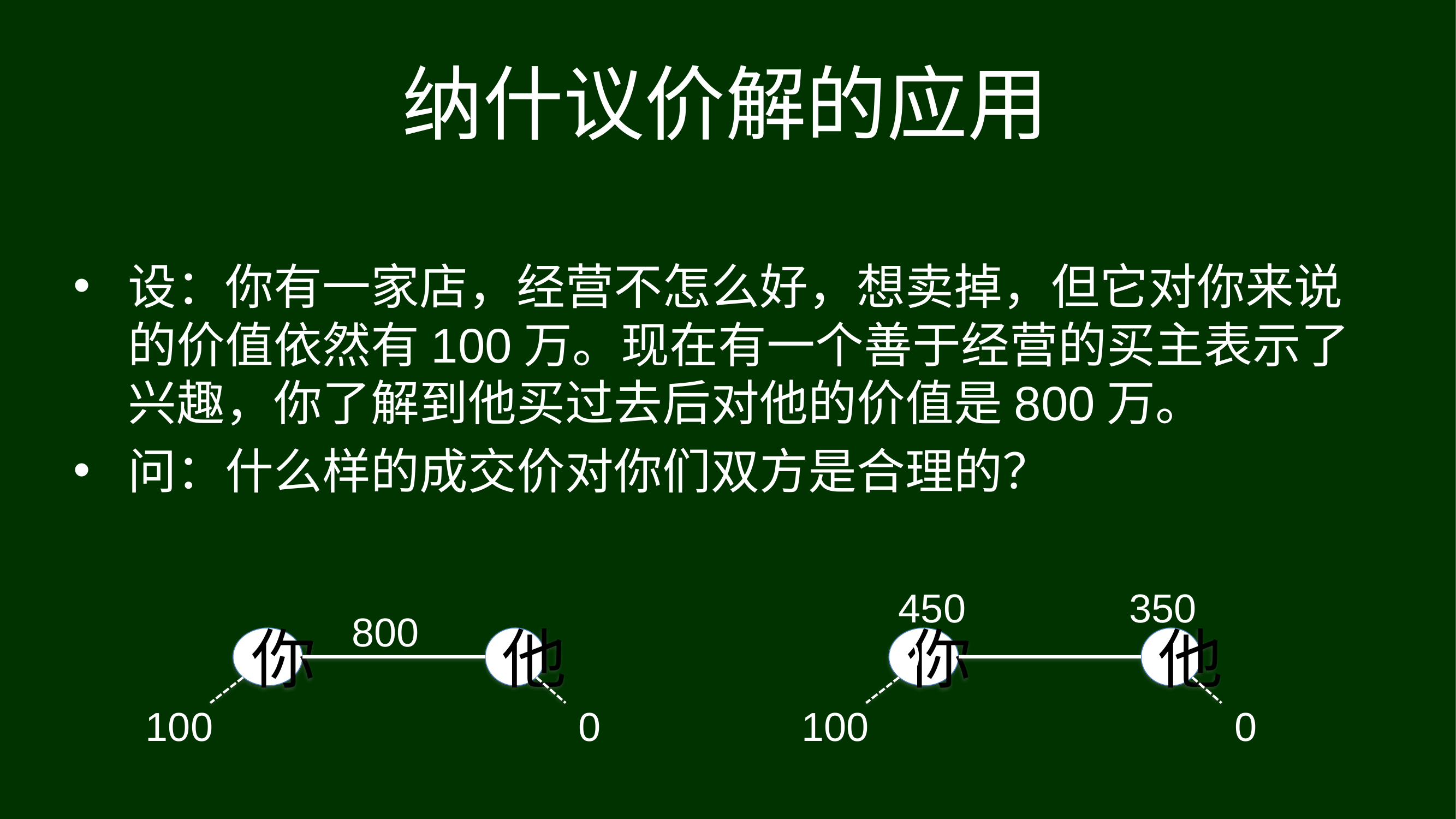

# 纳什议价解的应用
设：你有一家店，经营不怎么好，想卖掉，但它对你来说的价值依然有100万。现在有一个善于经营的买主表示了兴趣，你了解到他买过去后对他的价值是800万。
问：什么样的成交价对你们双方是合理的？
4500
350
800
你
他
你
他
0
0
100
100